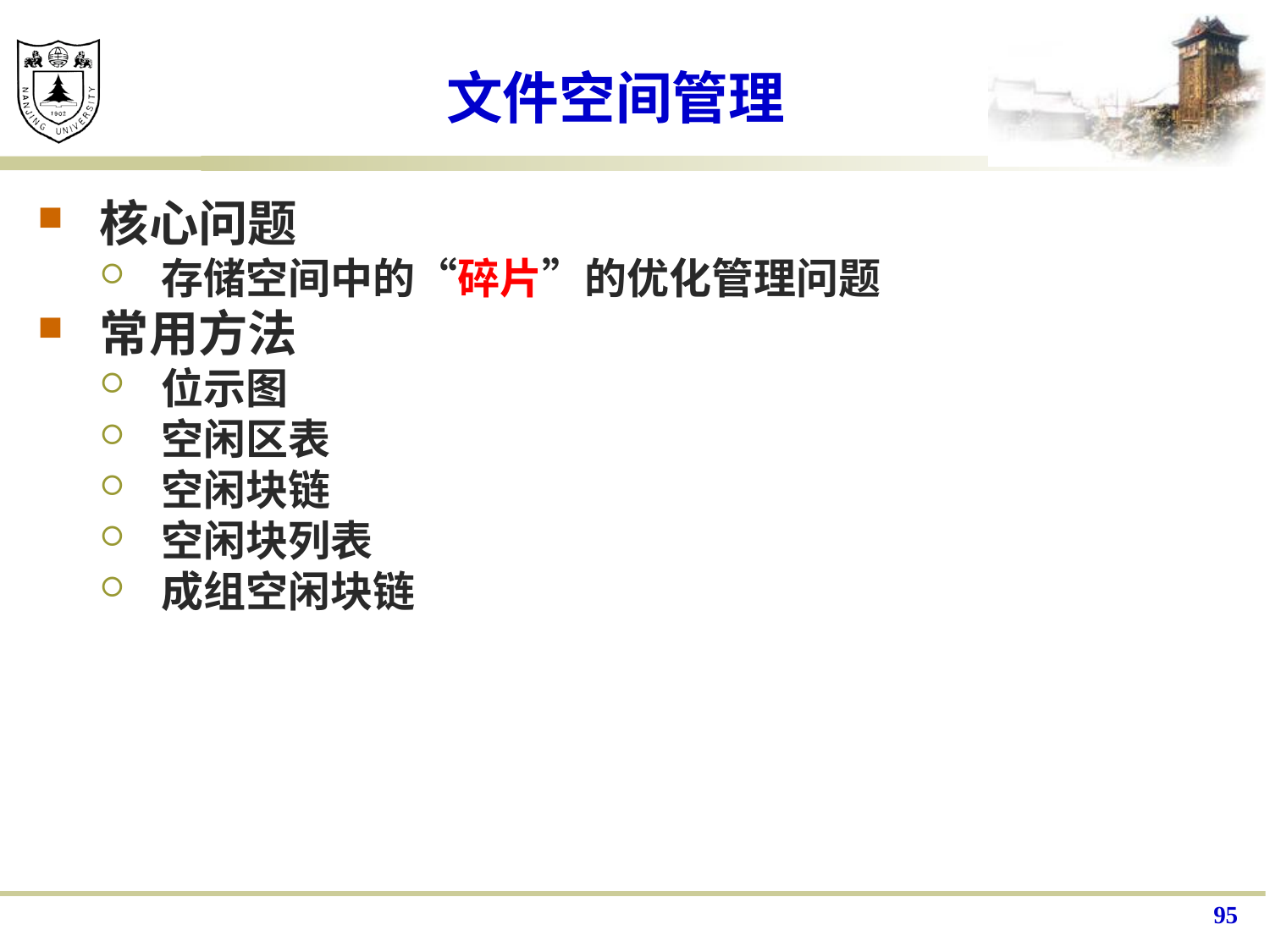

# 文件空间管理
核心问题
存储空间中的“碎片”的优化管理问题
常用方法
位示图
空闲区表
空闲块链
空闲块列表
成组空闲块链

95